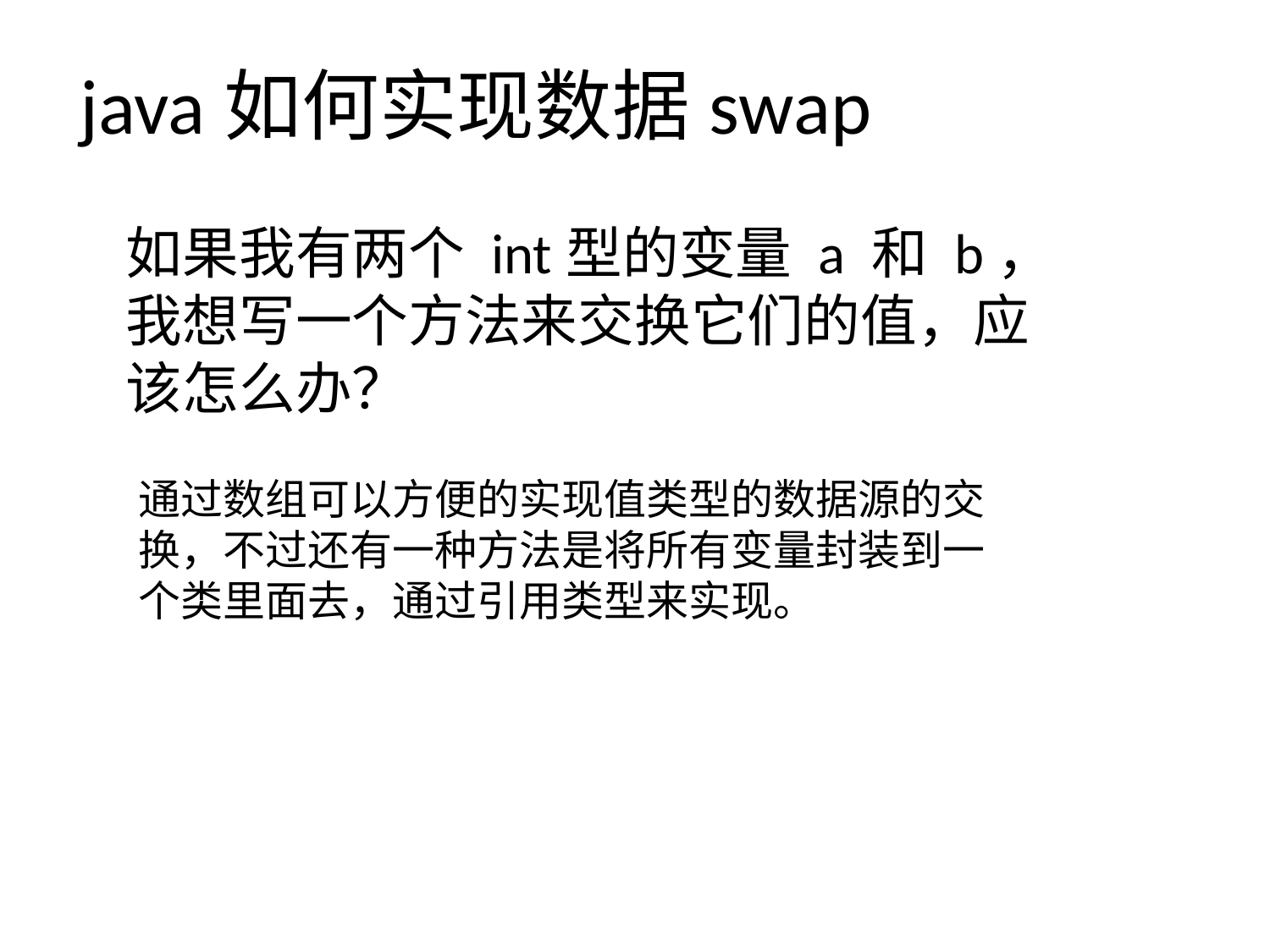

java如何实现数据swap
如果我有两个 int型的变量 a 和 b，我想写一个方法来交换它们的值，应该怎么办？
通过数组可以方便的实现值类型的数据源的交换，不过还有一种方法是将所有变量封装到一个类里面去，通过引用类型来实现。